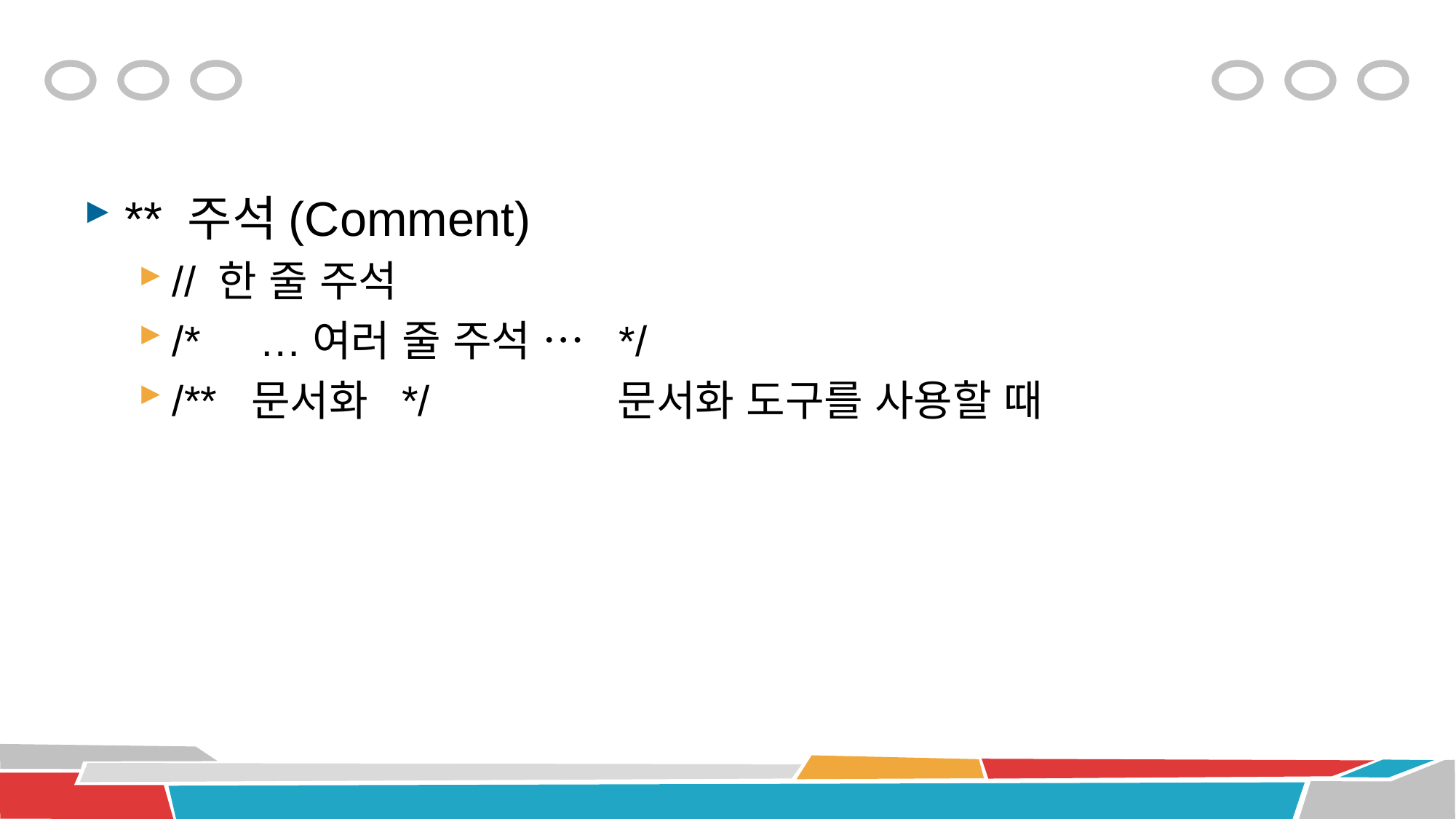

#
** 주석(Comment)
// 한 줄 주석
/*     …여러 줄 주석 …  */
/**  문서화  */               문서화 도구를 사용할 때